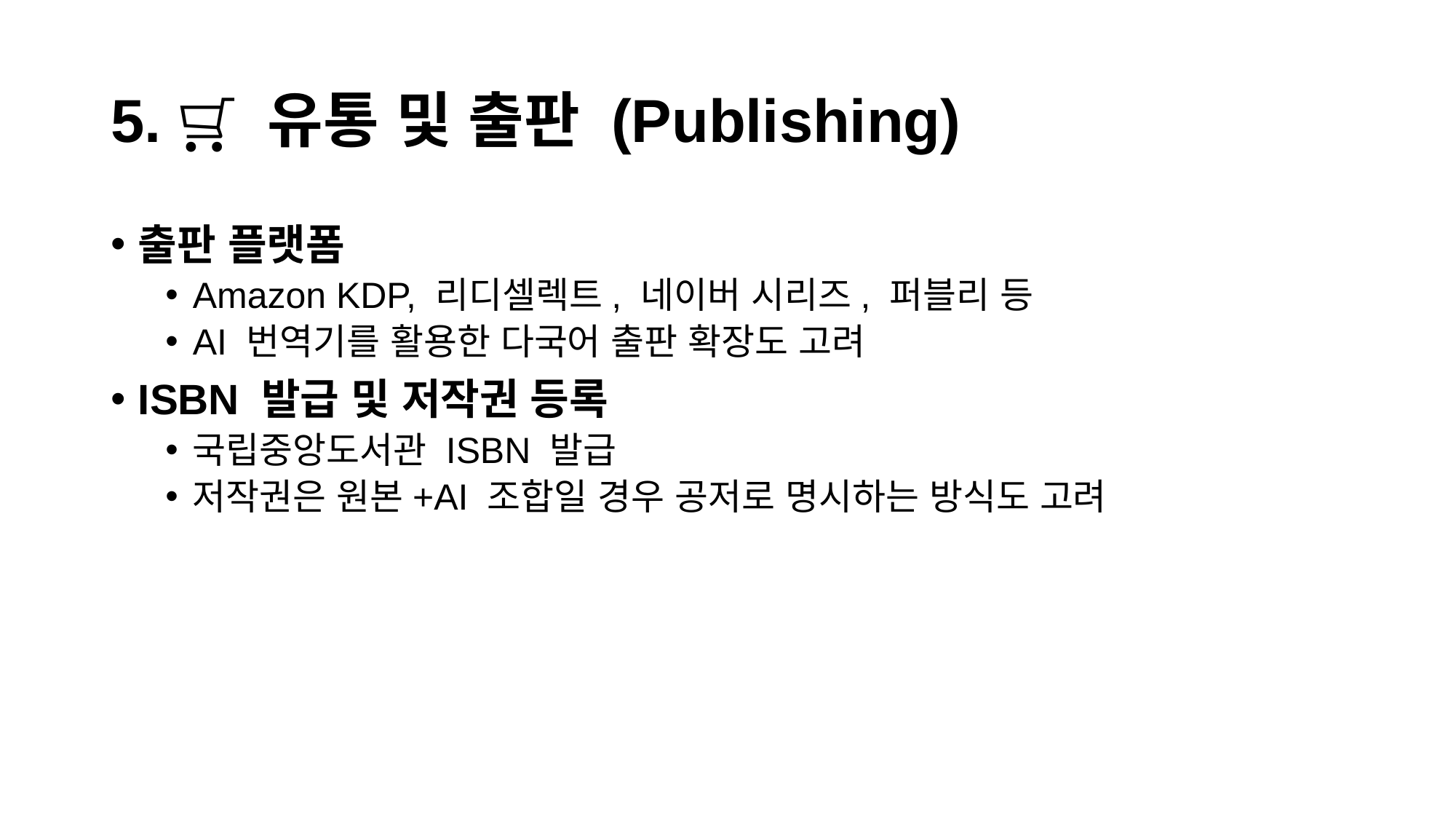

# 5. 🛒 유통 및 출판 (Publishing)
출판 플랫폼
Amazon KDP, 리디셀렉트, 네이버 시리즈, 퍼블리 등
AI 번역기를 활용한 다국어 출판 확장도 고려
ISBN 발급 및 저작권 등록
국립중앙도서관 ISBN 발급
저작권은 원본+AI 조합일 경우 공저로 명시하는 방식도 고려